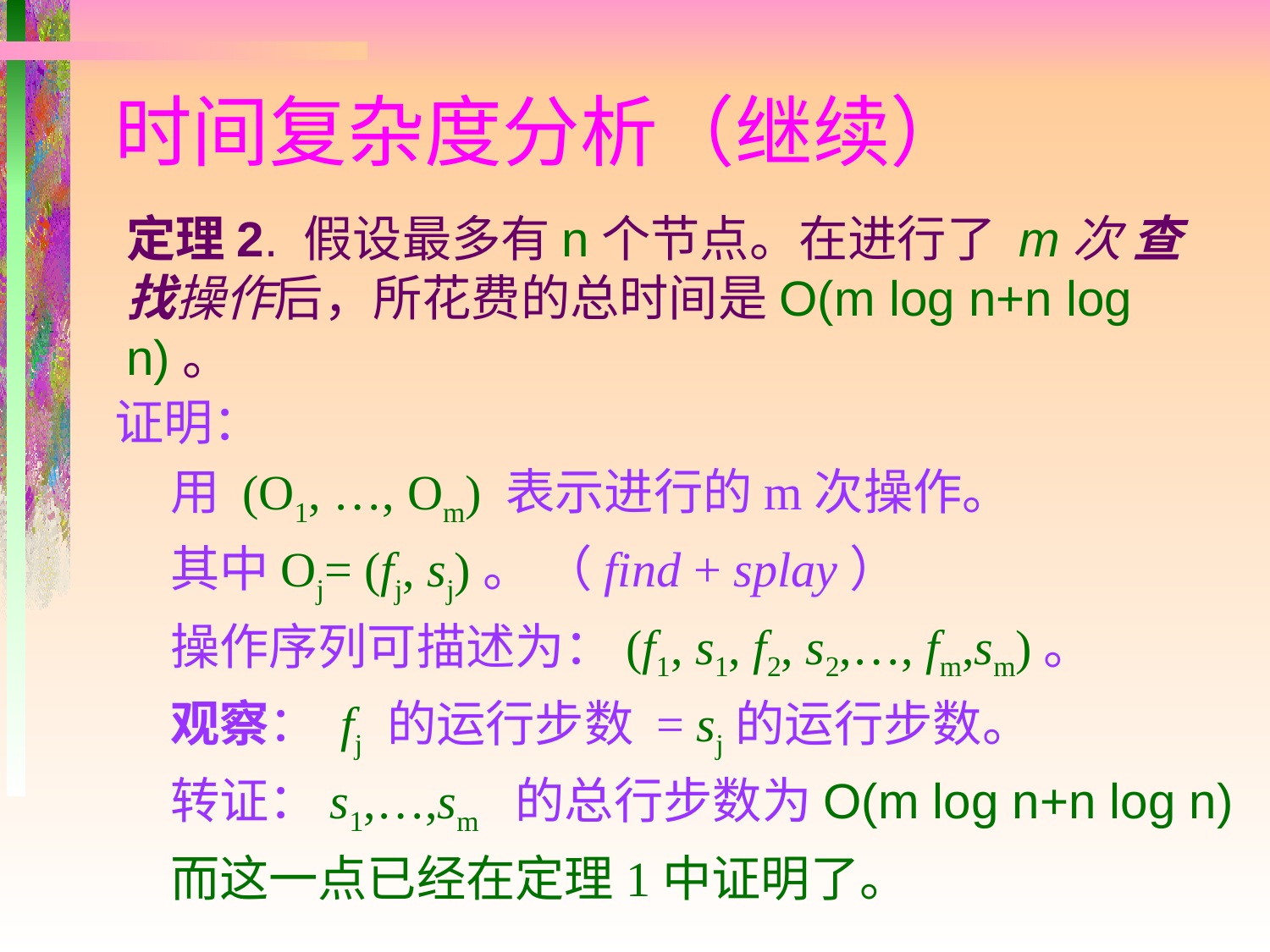

# 时间复杂度分析（继续）
定理2. 假设最多有n个节点。在进行了 m次 查找操作后，所花费的总时间是O(m log n+n log n)。
证明：
    用 (O1, …, Om) 表示进行的m次操作。
    其中Oj= (fj, sj)。 （find + splay）
    操作序列可描述为：(f1, s1, f2, s2,…, fm,sm)。
    观察： fj 的运行步数 = sj的运行步数。
    转证：s1,…,sm  的总行步数为O(m log n+n log n)
    而这一点已经在定理1中证明了。